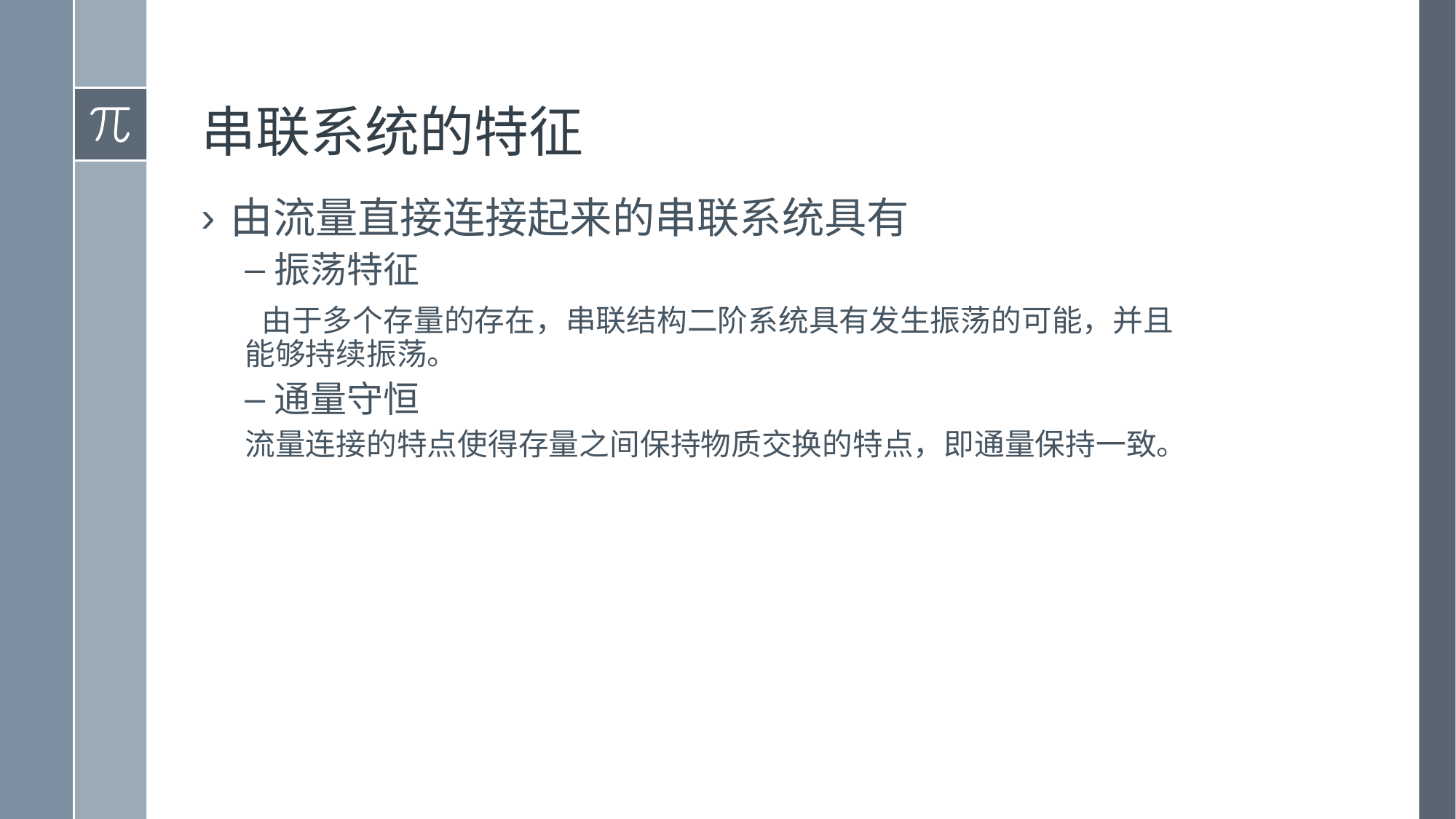

# 串联系统的特征
由流量直接连接起来的串联系统具有
振荡特征
 由于多个存量的存在，串联结构二阶系统具有发生振荡的可能，并且能够持续振荡。
通量守恒
流量连接的特点使得存量之间保持物质交换的特点，即通量保持一致。